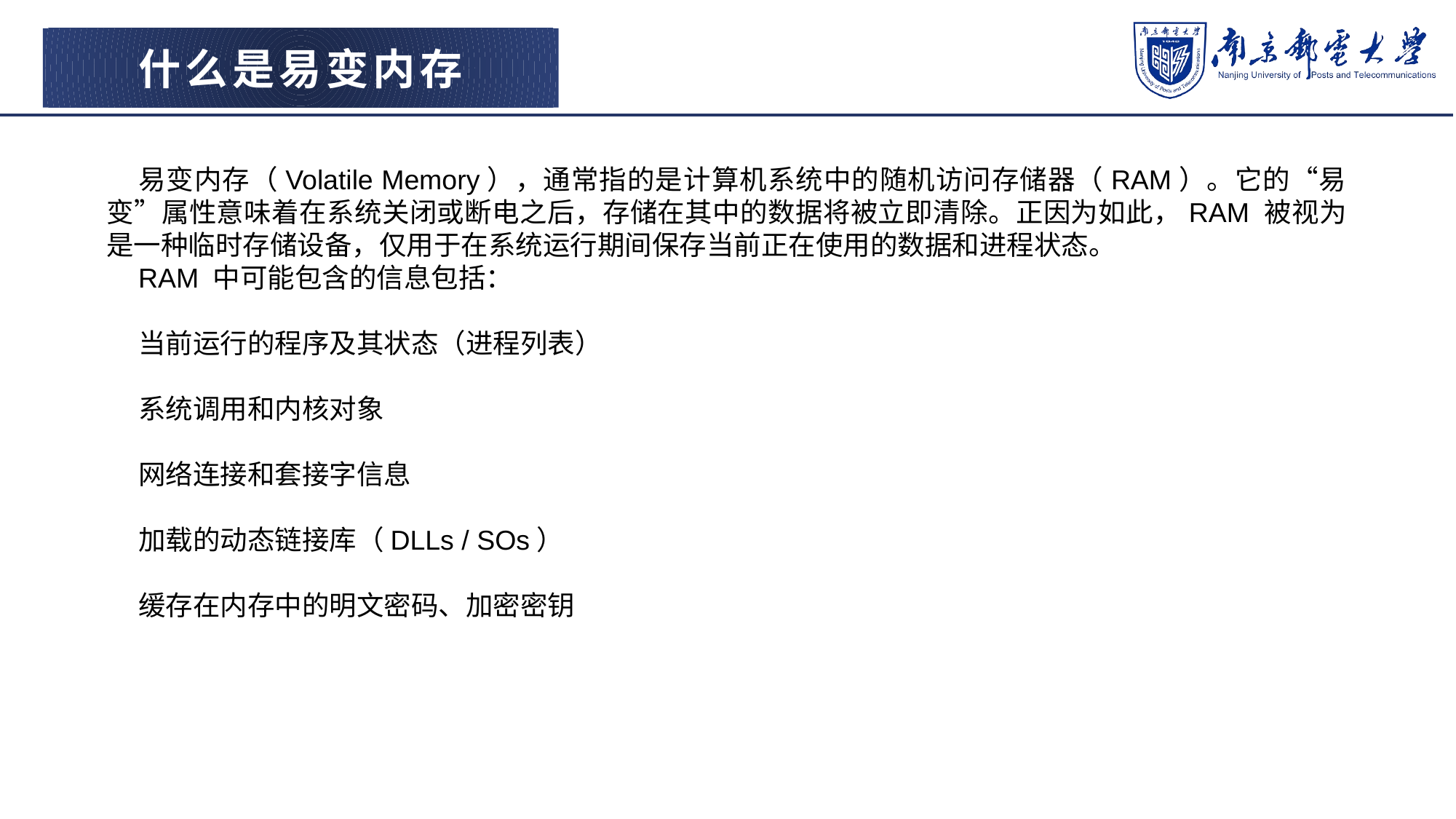

什么是易变内存
易变内存（Volatile Memory），通常指的是计算机系统中的随机访问存储器（RAM）。它的“易变”属性意味着在系统关闭或断电之后，存储在其中的数据将被立即清除。正因为如此，RAM 被视为是一种临时存储设备，仅用于在系统运行期间保存当前正在使用的数据和进程状态。
RAM 中可能包含的信息包括：

当前运行的程序及其状态（进程列表）

系统调用和内核对象

网络连接和套接字信息

加载的动态链接库（DLLs / SOs）

缓存在内存中的明文密码、加密密钥

4